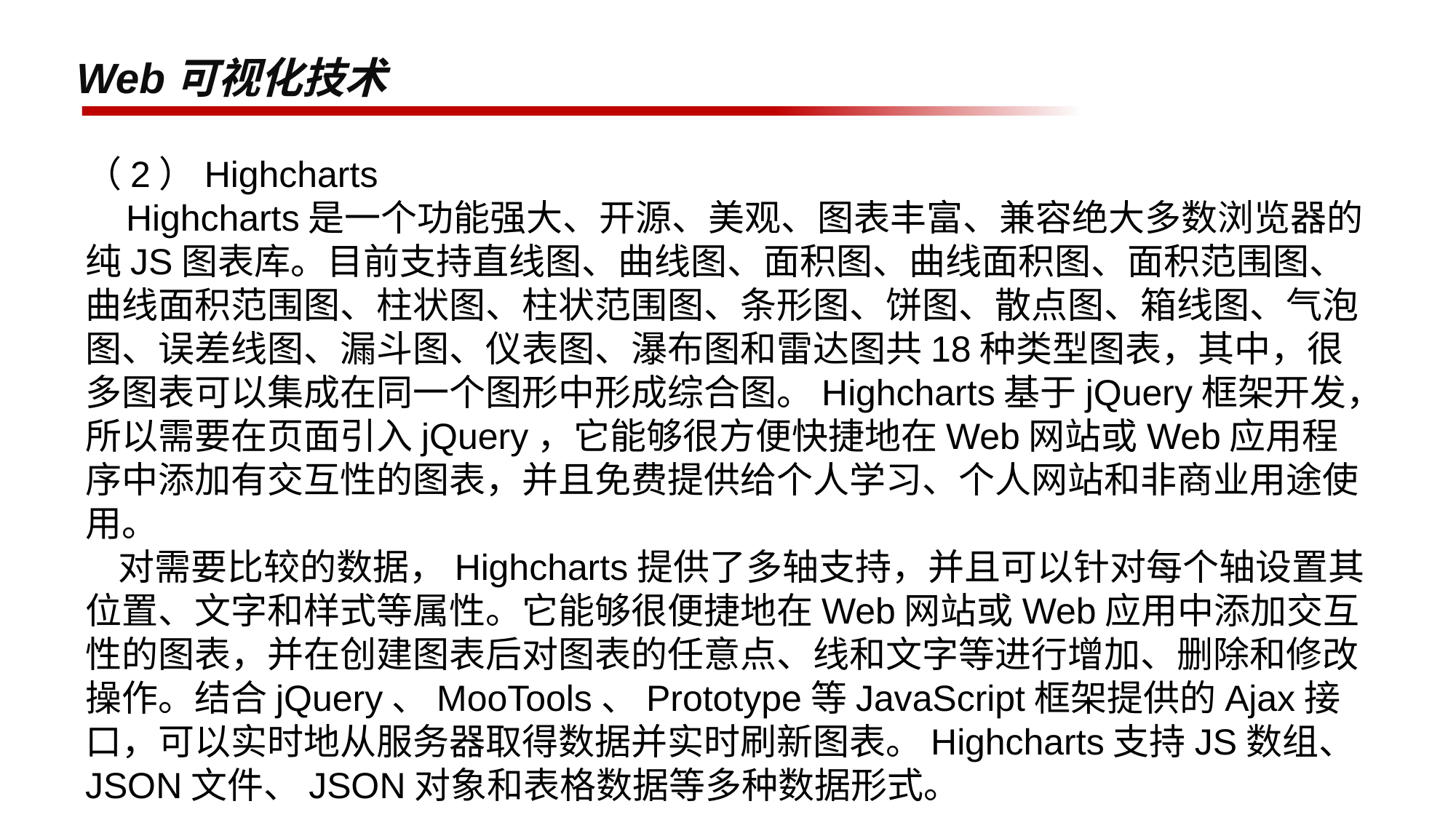

# Web可视化技术

（2）Highcharts
    Highcharts是一个功能强大、开源、美观、图表丰富、兼容绝大多数浏览器的纯JS图表库。目前支持直线图、曲线图、面积图、曲线面积图、面积范围图、曲线面积范围图、柱状图、柱状范围图、条形图、饼图、散点图、箱线图、气泡图、误差线图、漏斗图、仪表图、瀑布图和雷达图共18种类型图表，其中，很多图表可以集成在同一个图形中形成综合图。Highcharts基于jQuery框架开发，所以需要在页面引入jQuery，它能够很方便快捷地在Web网站或Web应用程序中添加有交互性的图表，并且免费提供给个人学习、个人网站和非商业用途使用。
   对需要比较的数据，Highcharts提供了多轴支持，并且可以针对每个轴设置其位置、文字和样式等属性。它能够很便捷地在Web网站或Web应用中添加交互性的图表，并在创建图表后对图表的任意点、线和文字等进行增加、删除和修改操作。结合jQuery、MooTools、Prototype等JavaScript框架提供的Ajax接口，可以实时地从服务器取得数据并实时刷新图表。Highcharts支持JS数组、JSON文件、JSON对象和表格数据等多种数据形式。